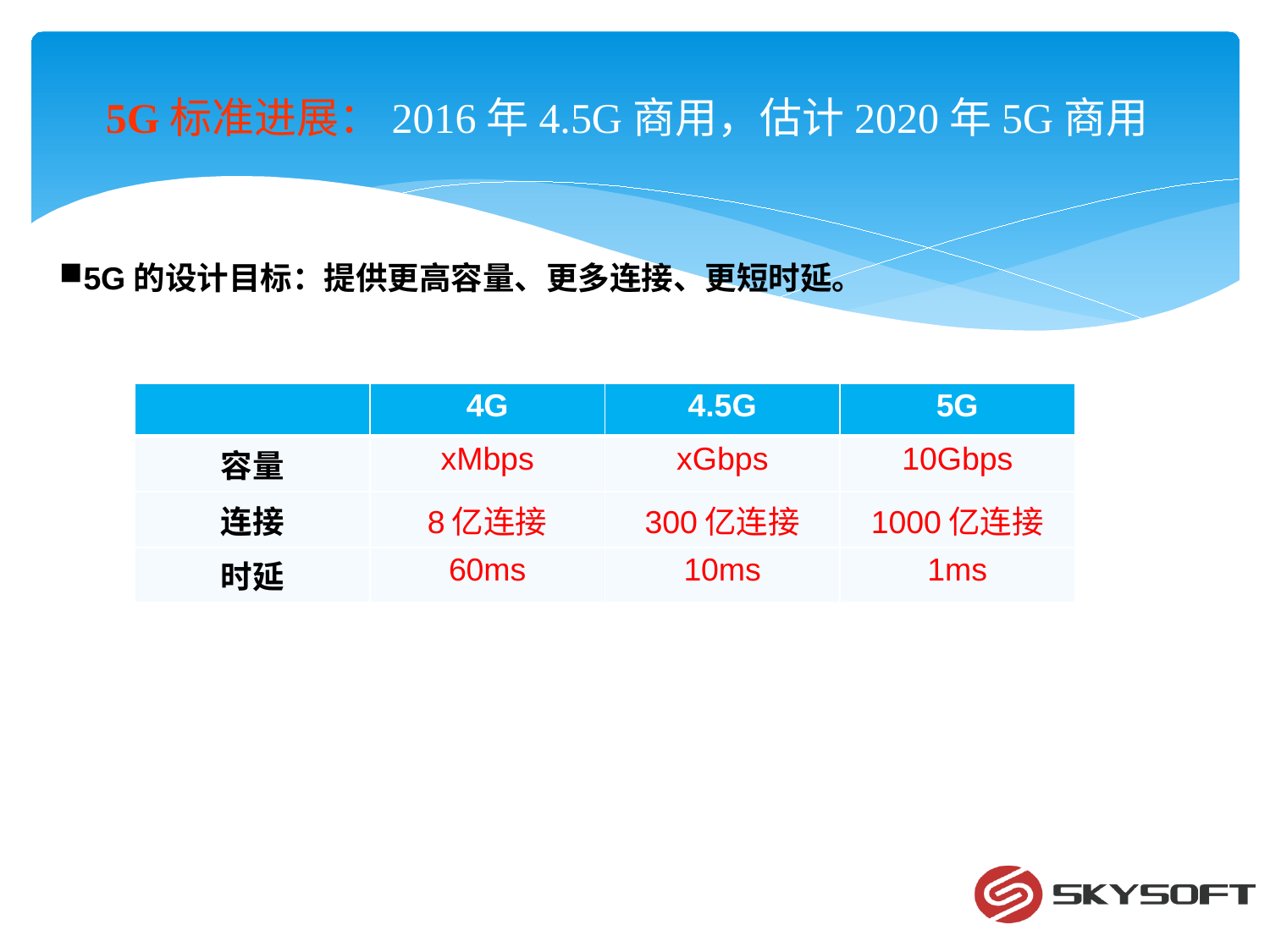

# 5G标准进展：2016年4.5G商用，估计2020年5G商用
5G的设计目标：提供更高容量、更多连接、更短时延。
|  | 4G | 4.5G | 5G |
| --- | --- | --- | --- |
| 容量 | xMbps | xGbps | 10Gbps |
| 连接 | 8亿连接 | 300亿连接 | 1000亿连接 |
| 时延 | 60ms | 10ms | 1ms |